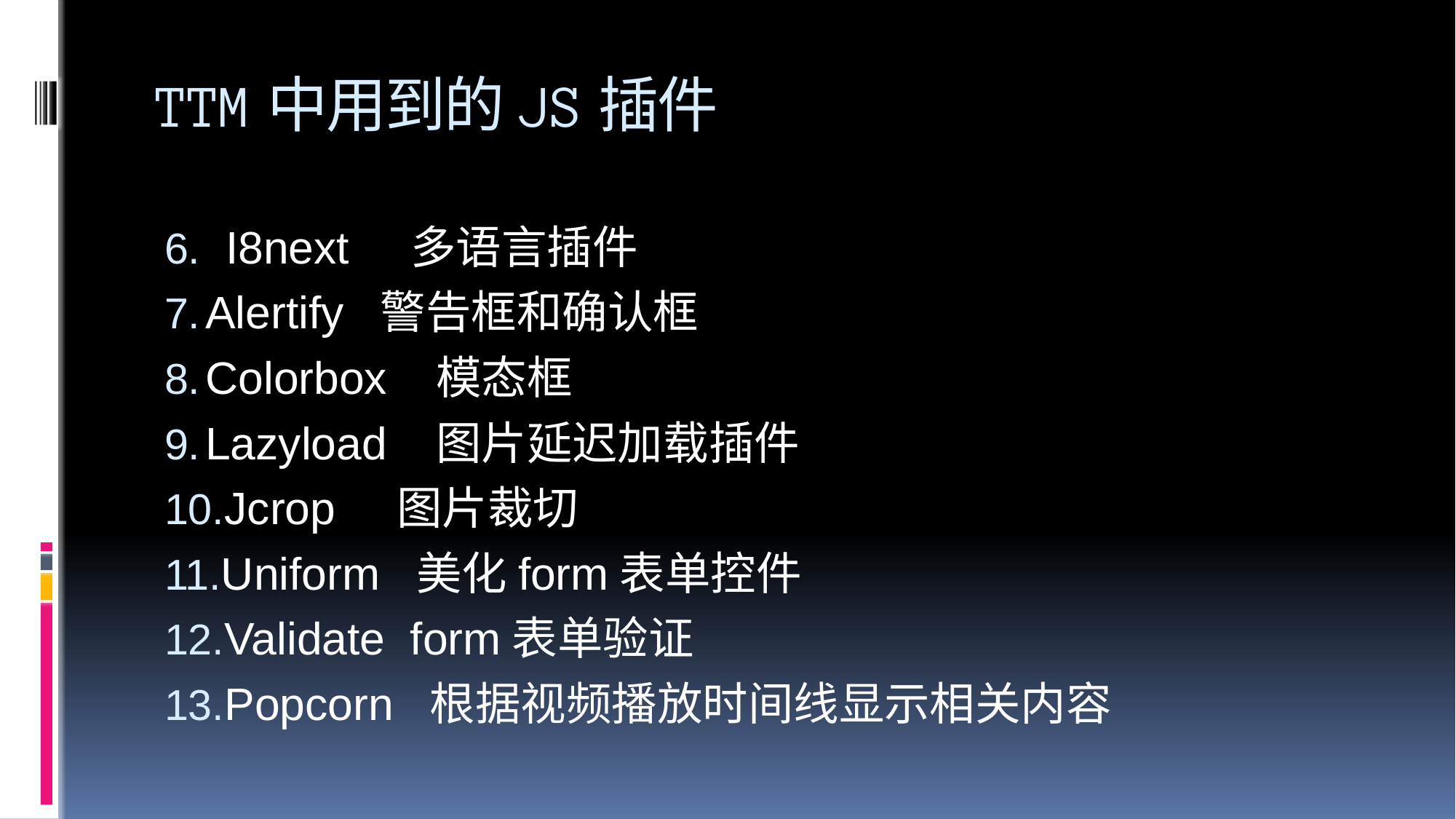

# TTM中用到的JS插件
I8next    多语言插件
Alertify  警告框和确认框
Colorbox   模态框
Lazyload   图片延迟加载插件
Jcrop    图片裁切
Uniform  美化form表单控件
Validate  form表单验证
Popcorn  根据视频播放时间线显示相关内容